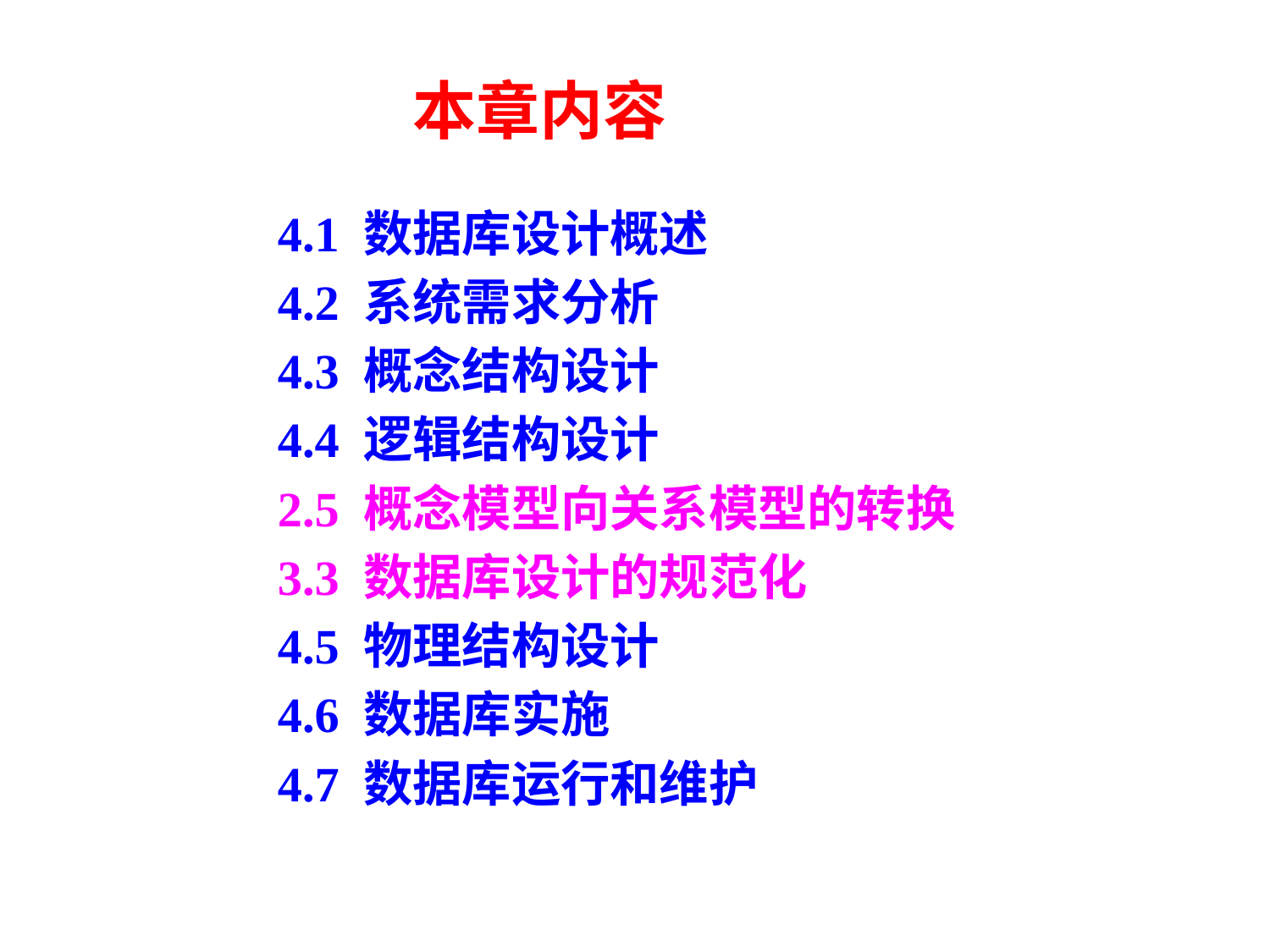

# 本章内容
4.1 数据库设计概述
4.2 系统需求分析
4.3 概念结构设计
4.4 逻辑结构设计
2.5 概念模型向关系模型的转换
3.3 数据库设计的规范化
4.5 物理结构设计
4.6 数据库实施
4.7 数据库运行和维护